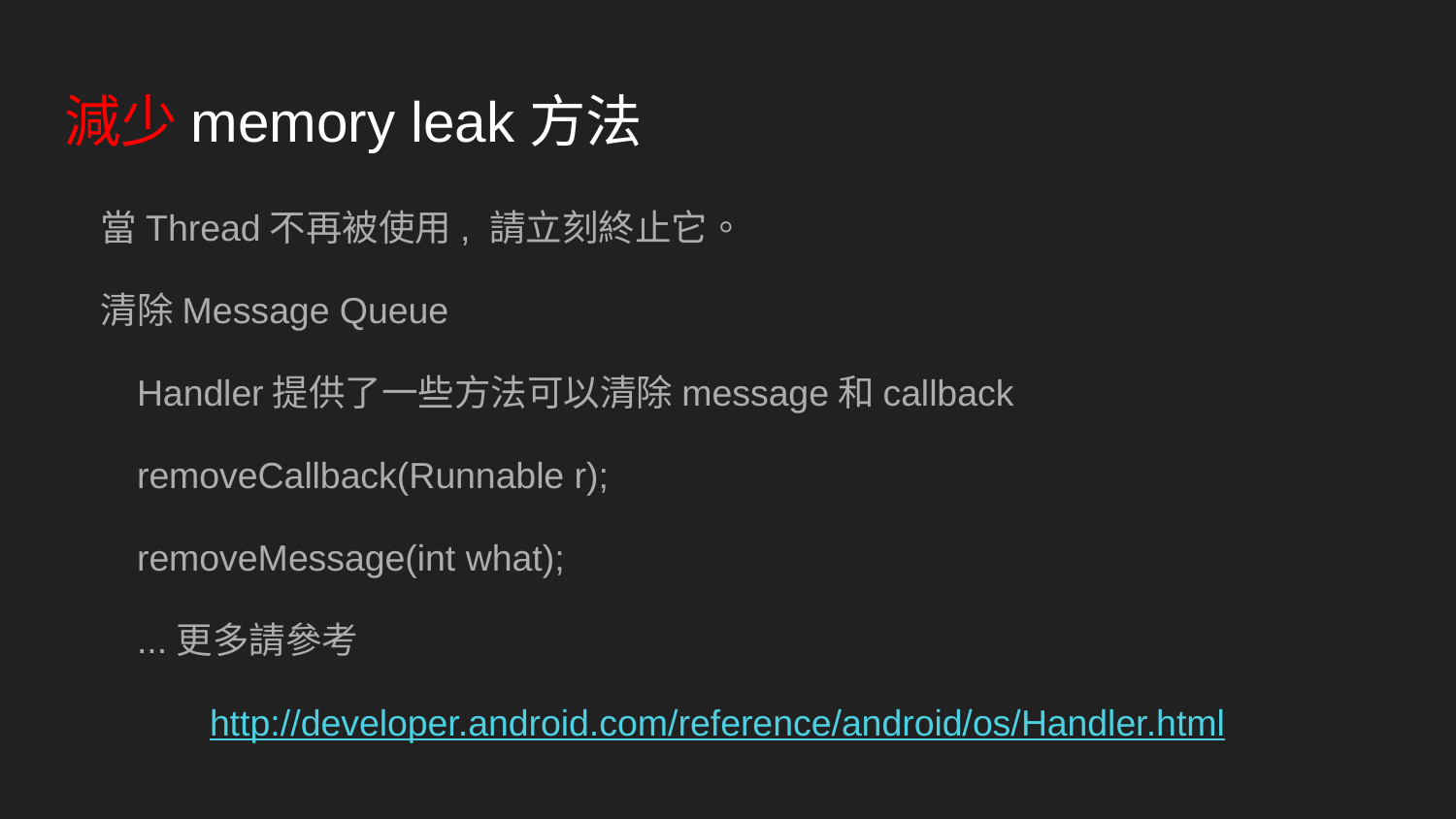

# 減少memory leak方法
當Thread不再被使用, 請立刻終止它。
清除Message Queue
	Handler提供了一些方法可以清除message和callback
	removeCallback(Runnable r);
	removeMessage(int what);
	...更多請參考
http://developer.android.com/reference/android/os/Handler.html